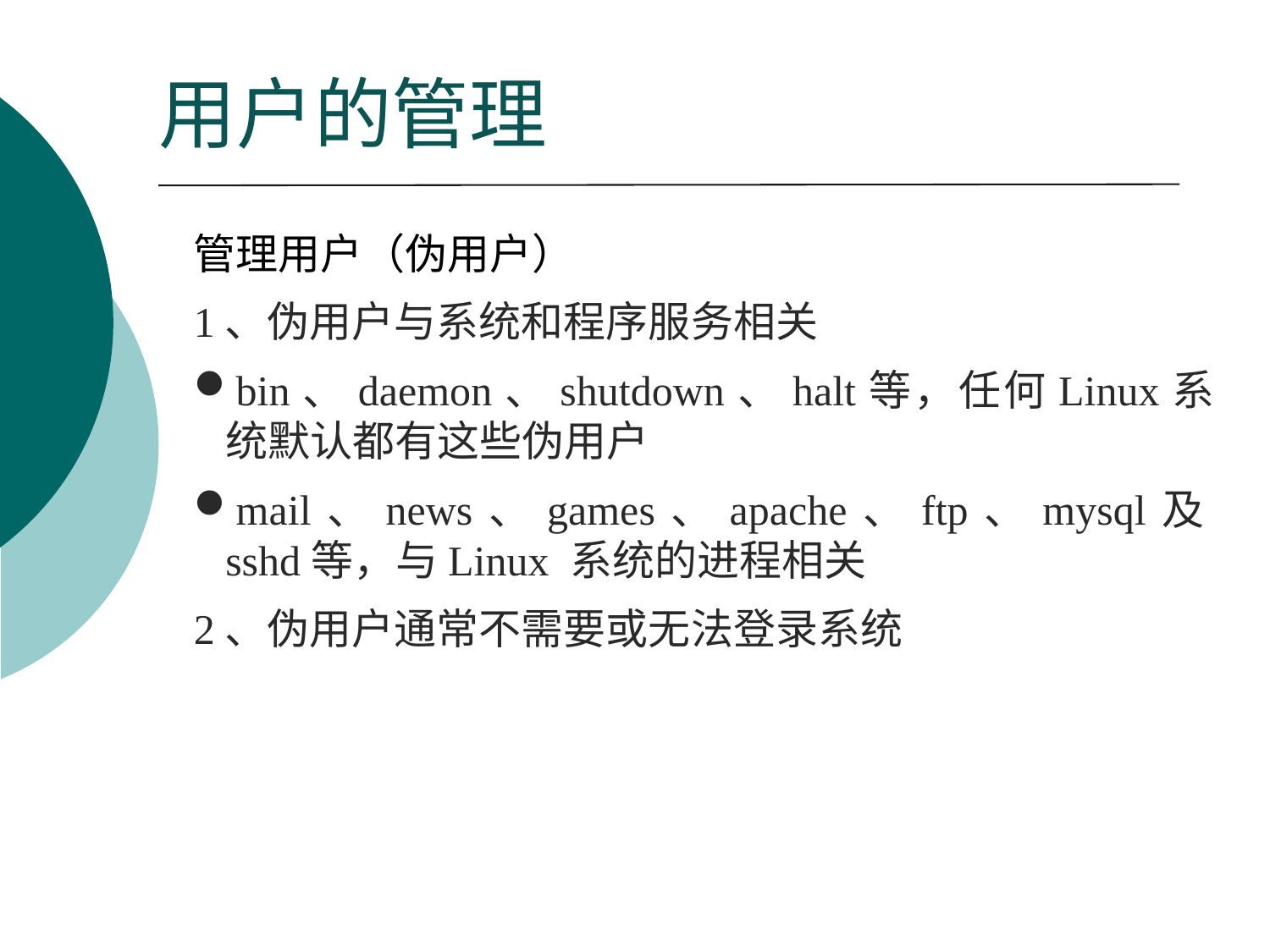

# 用户的管理
管理用户（伪用户）
1、伪用户与系统和程序服务相关
bin、daemon、shutdown、halt等，任何Linux系统默认都有这些伪用户
mail、news、games、apache、ftp、mysql及sshd等，与Linux 系统的进程相关
2、伪用户通常不需要或无法登录系统